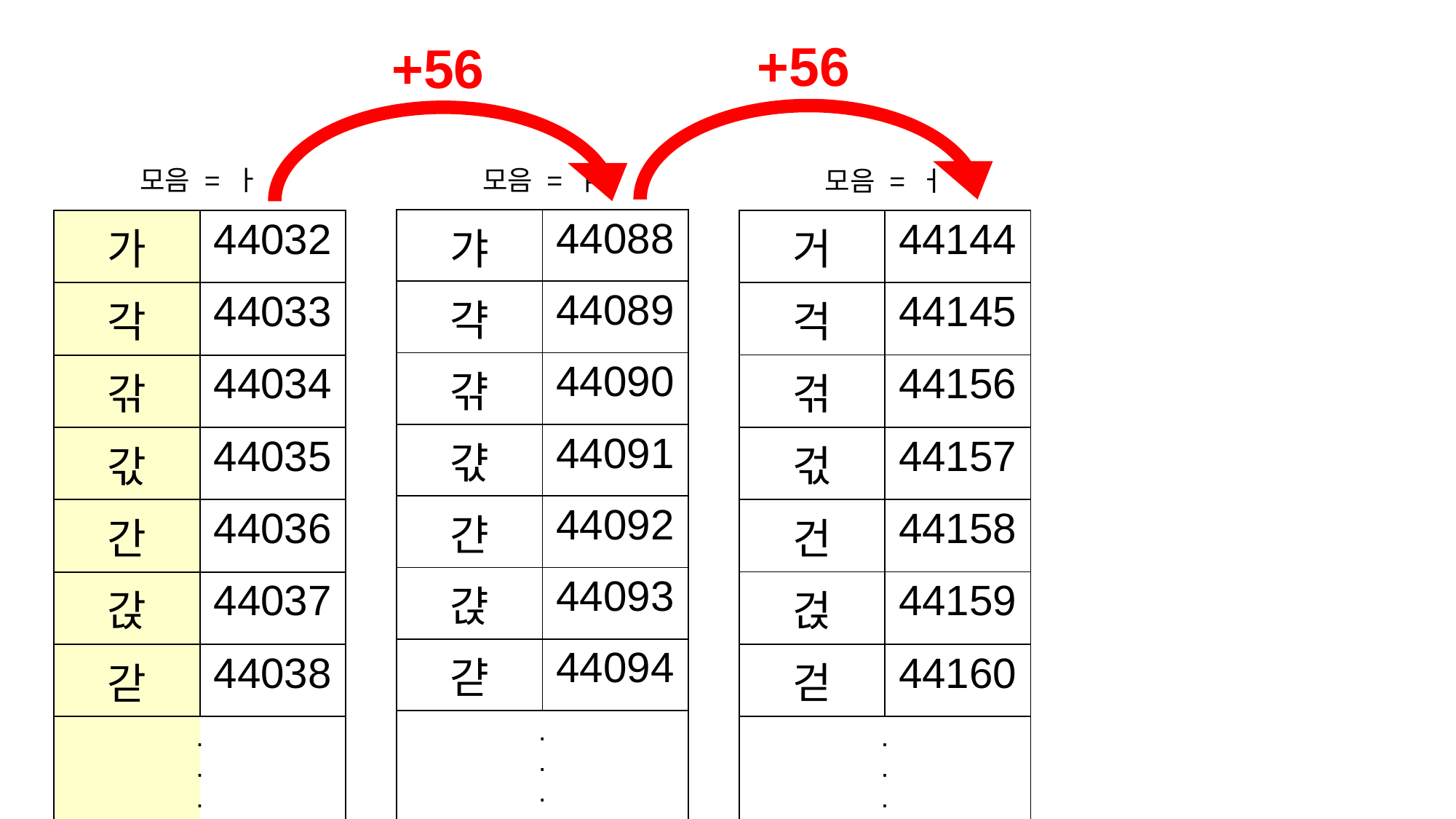

+56

+56

모음 = ㅏ
모음 = ㅑ
모음 = ㅓ

| 갸 | 44088 |
| --- | --- |
| 갹 | 44089 |
| 갺 | 44090 |
| 갻 | 44091 |
| 갼 | 44092 |
| 갽 | 44093 |
| 갿 | 44094 |
| . . . . . . . . . . |  |
| 거 | 44144 |
| --- | --- |
| 걱 | 44145 |
| 걲 | 44156 |
| 걳 | 44157 |
| 건 | 44158 |
| 걵 | 44159 |
| 걷 | 44160 |
| . . . . . . . . . . |  |
| 가 | 44032 |
| --- | --- |
| 각 | 44033 |
| 갂 | 44034 |
| 갃 | 44035 |
| 간 | 44036 |
| 갅 | 44037 |
| 갇 | 44038 |
| . . . . . . . . . . |  |